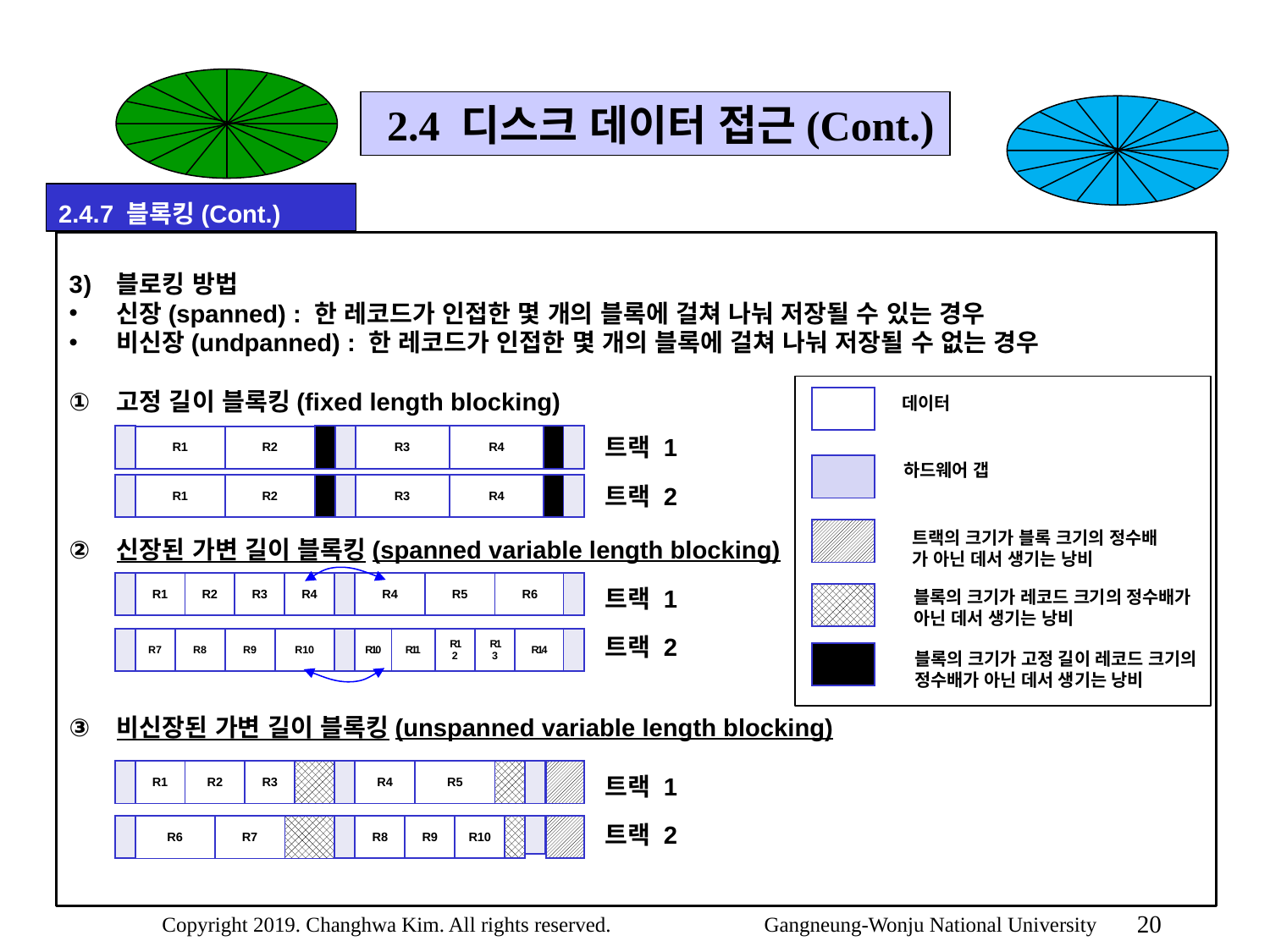

2.4 디스크 데이터 접근(Cont.)

2.4.7 블록킹(Cont.)

블로킹 방법
신장(spanned) : 한 레코드가 인접한 몇 개의 블록에 걸쳐 나눠 저장될 수 있는 경우
비신장(undpanned) : 한 레코드가 인접한 몇 개의 블록에 걸쳐 나눠 저장될 수 없는 경우

고정 길이 블록킹(fixed length blocking)

신장된 가변 길이 블록킹(spanned variable length blocking)

비신장된 가변 길이 블록킹(unspanned variable length blocking)

데이터
|  |
| --- |
트랙 1
|  |
| --- |
|  |
| --- |
|  |
| --- |
| R3 | R4 |
| --- | --- |
|  |
| --- |
|  |
| --- |
| R1 | R2 |
| --- | --- |
하드웨어 갭
|  |
| --- |
트랙 2
|  |
| --- |
|  |
| --- |
|  |
| --- |
| R3 | R4 |
| --- | --- |
|  |
| --- |
|  |
| --- |
| R1 | R2 |
| --- | --- |
|  |
| --- |
트랙의 크기가 블록 크기의 정수배
가 아닌 데서 생기는 낭비

|  |
| --- |
| R1 | R2 | R3 | R4 |
| --- | --- | --- | --- |
|  |
| --- |
| R4 | R5 | R6 |
| --- | --- | --- |
|  |
| --- |
트랙 1
블록의 크기가 레코드 크기의 정수배가
아닌 데서 생기는 낭비
|  |
| --- |
트랙 2
|  |
| --- |
|  |
| --- |
| R10 | R11 | R12 | R13 | R14 |
| --- | --- | --- | --- | --- |
|  |
| --- |
| R7 | R8 | R9 | R10 |
| --- | --- | --- | --- |
블록의 크기가 고정 길이 레코드 크기의
정수배가 아닌 데서 생기는 낭비
|  |
| --- |

|  |
| --- |
| R1 | R2 | R3 |  |
| --- | --- | --- | --- |
|  |
| --- |
| R4 | R5 |  |
| --- | --- | --- |
|  |
| --- |
|  |
| --- |
트랙 1
트랙 2
|  |
| --- |
|  |
| --- |
| R8 | R9 | R10 |  |
| --- | --- | --- | --- |
|  |
| --- |
|  |
| --- |
| R6 | R7 |  |
| --- | --- | --- |
20
Copyright 2019. Changhwa Kim. All rights reserved.                             Gangneung-Wonju National University